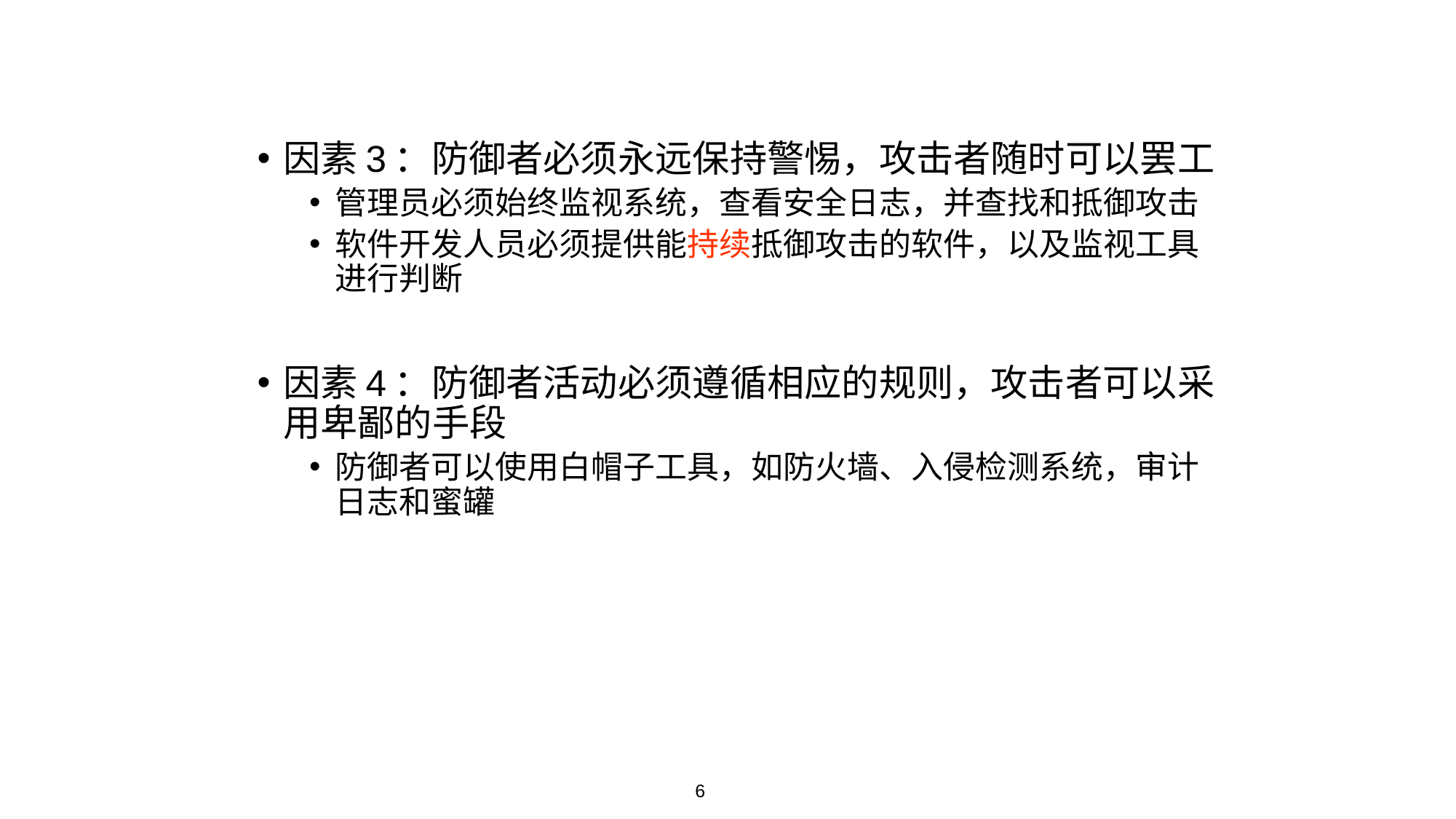

因素3：防御者必须永远保持警惕，攻击者随时可以罢工
管理员必须始终监视系统，查看安全日志，并查找和抵御攻击
软件开发人员必须提供能持续抵御攻击的软件，以及监视工具进行判断

因素4：防御者活动必须遵循相应的规则，攻击者可以采用卑鄙的手段
防御者可以使用白帽子工具，如防火墙、入侵检测系统，审计日志和蜜罐
6